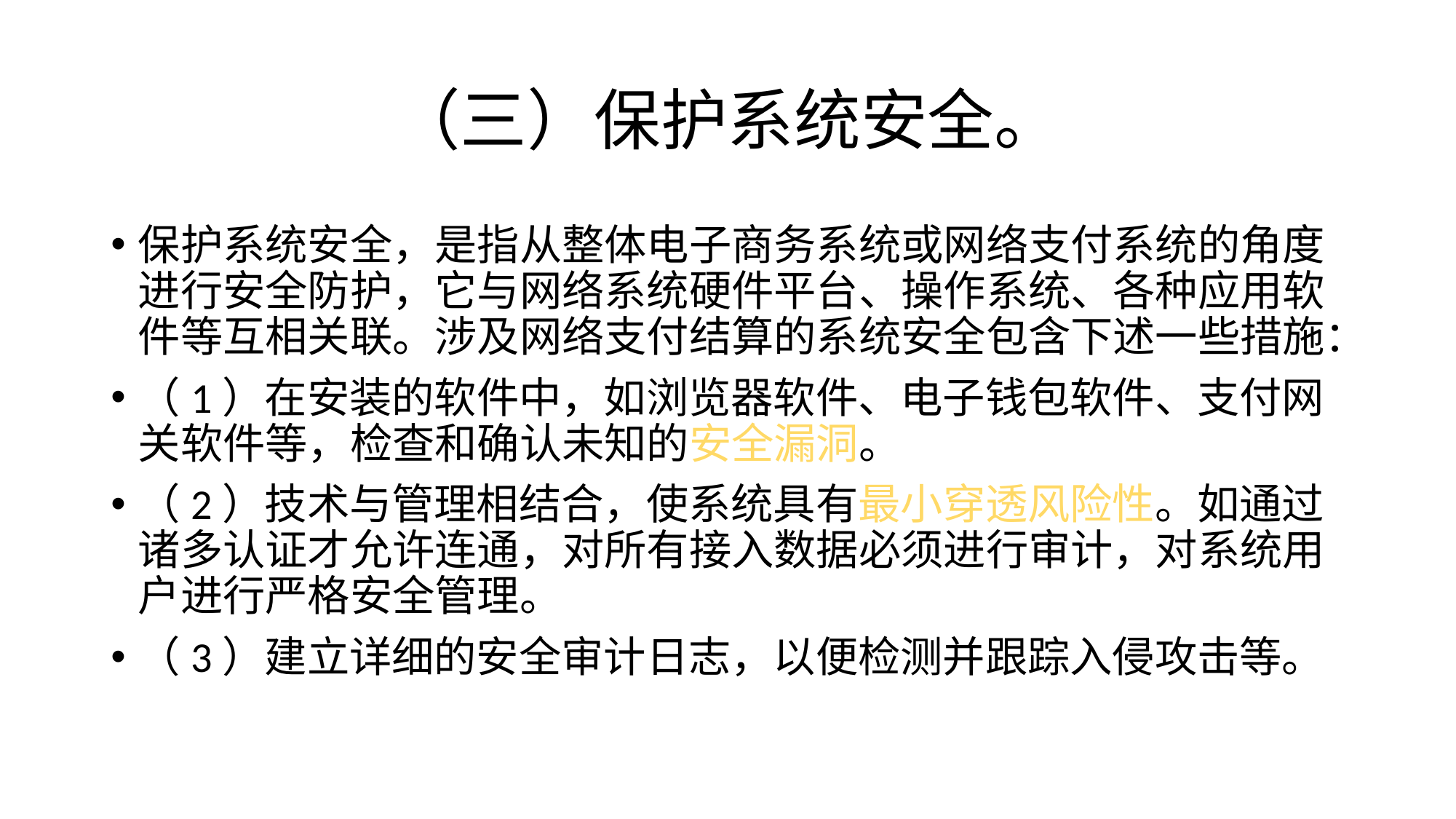

# （三）保护系统安全。
保护系统安全，是指从整体电子商务系统或网络支付系统的角度进行安全防护，它与网络系统硬件平台、操作系统、各种应用软件等互相关联。涉及网络支付结算的系统安全包含下述一些措施：
（1）在安装的软件中，如浏览器软件、电子钱包软件、支付网关软件等，检查和确认未知的安全漏洞。
（2）技术与管理相结合，使系统具有最小穿透风险性。如通过诸多认证才允许连通，对所有接入数据必须进行审计，对系统用户进行严格安全管理。
（3）建立详细的安全审计日志，以便检测并跟踪入侵攻击等。